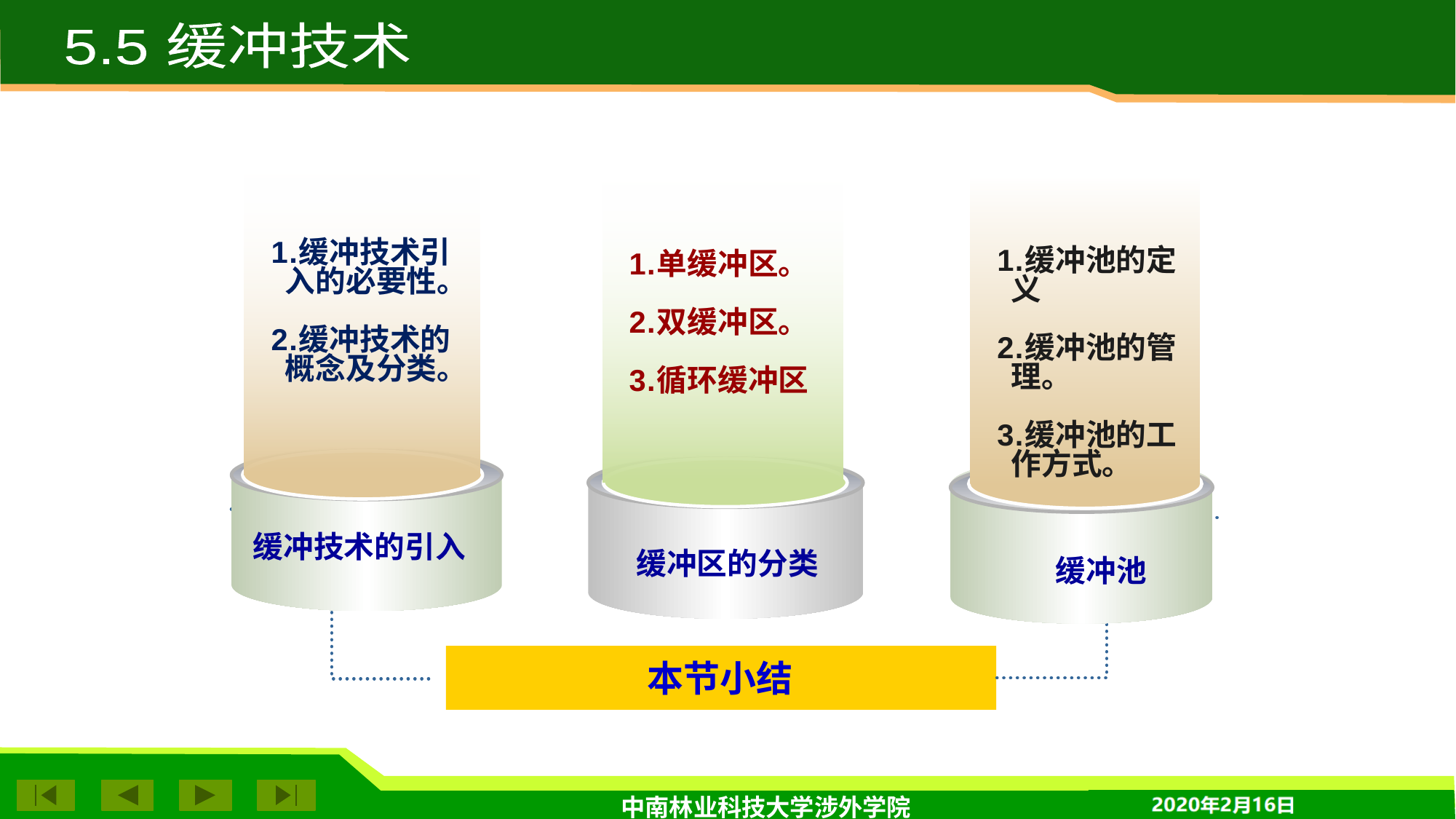

5.5 缓冲技术

缓冲技术引入的必要性。

缓冲技术的概念及分类。

缓冲池的定义

缓冲池的管理。

缓冲池的工作方式。
单缓冲区。

双缓冲区。

循环缓冲区

缓冲技术的引入
缓冲区的分类
缓冲池

本节小结